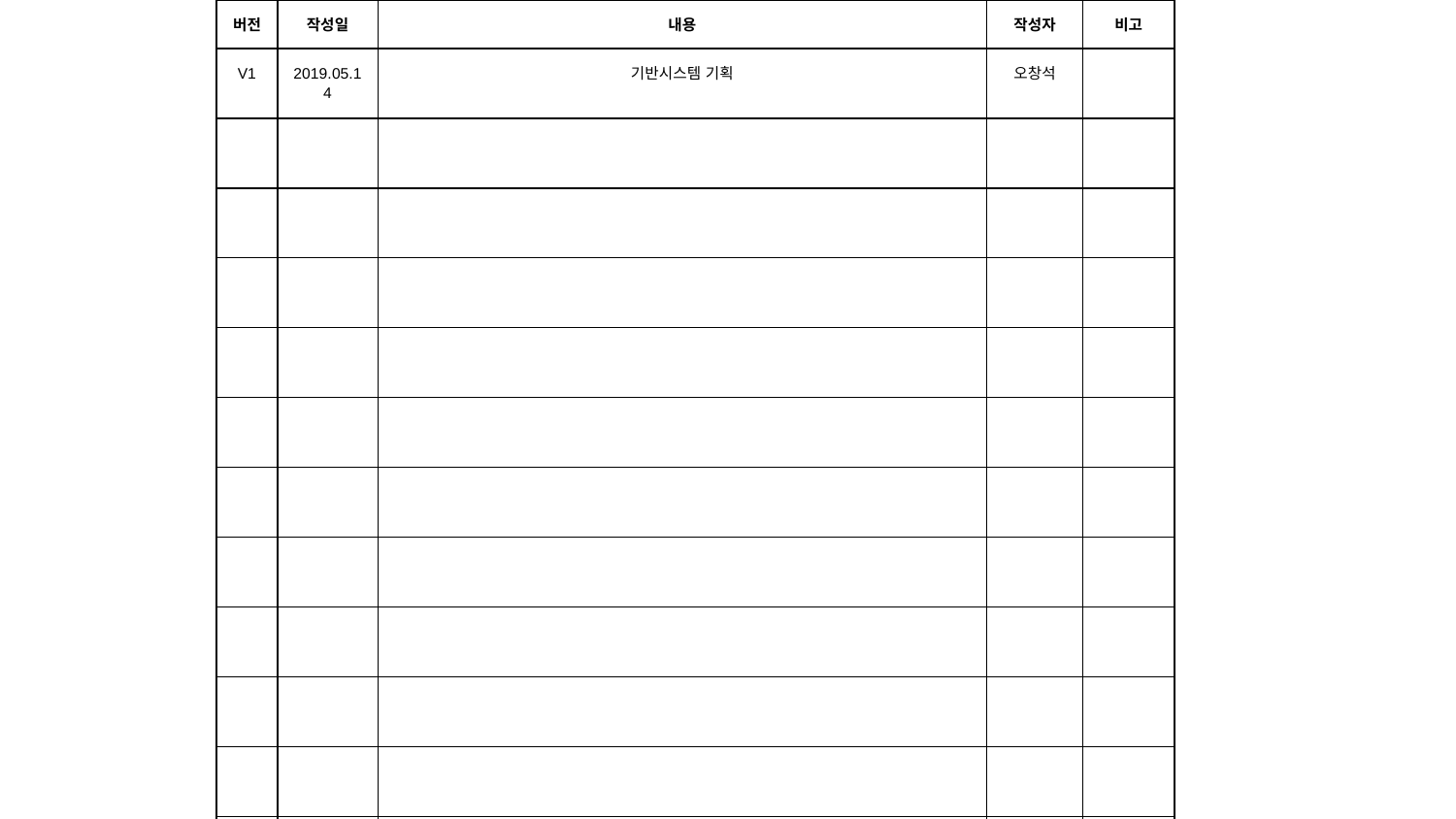

| 버전 | 작성일 | 내용 | 작성자 | 비고 |
| --- | --- | --- | --- | --- |
| V1 | 2019.05.14 | 기반시스템 기획 | 오창석 |  |
|  |  |  |  |  |
|  |  |  |  |  |
|  |  |  |  |  |
|  |  |  |  |  |
|  |  |  |  |  |
|  |  |  |  |  |
|  |  |  |  |  |
|  |  |  |  |  |
|  |  |  |  |  |
|  |  |  |  |  |
|  |  |  |  |  |
|  |  |  |  |  |